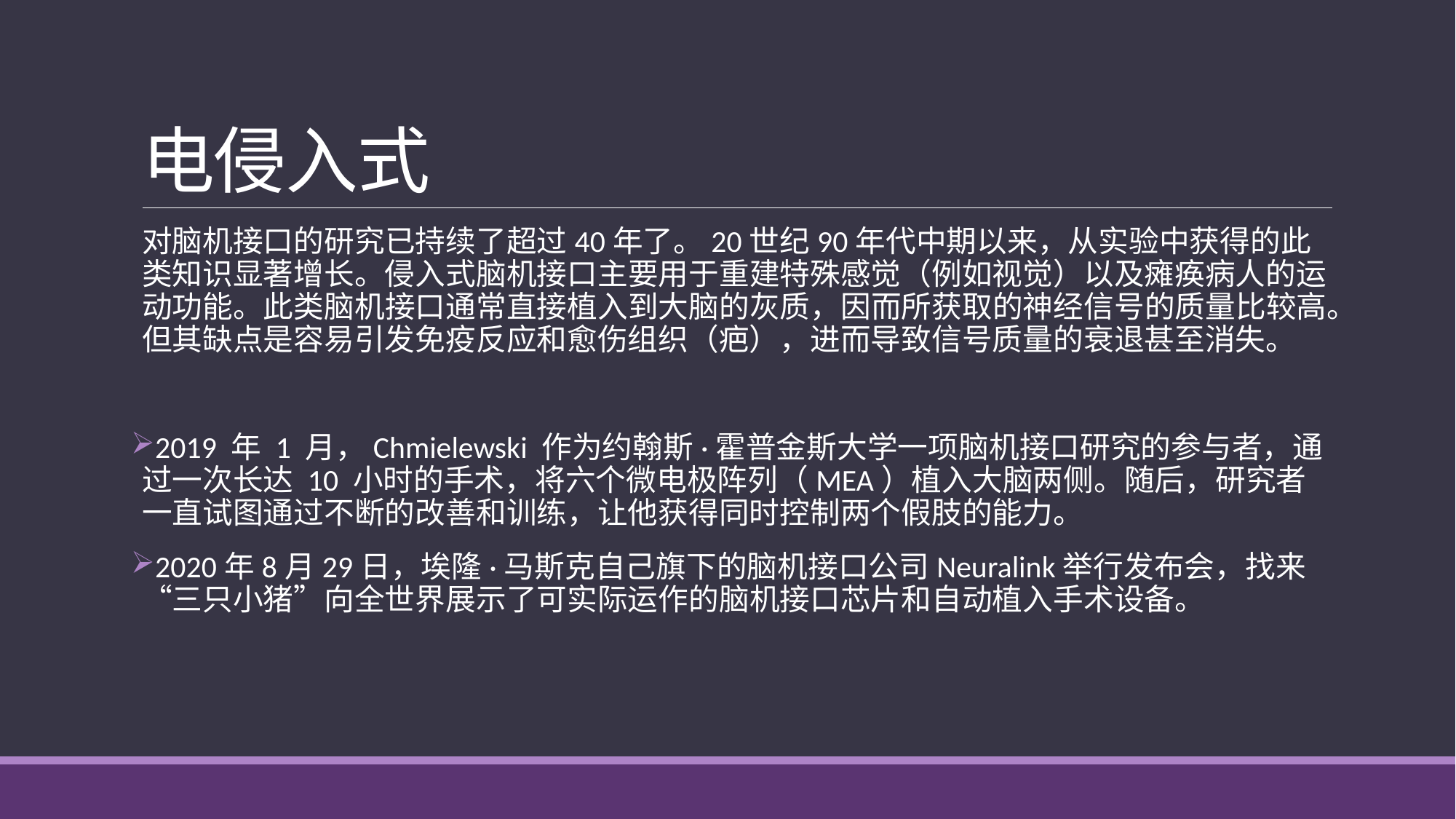

# 电侵入式
对脑机接口的研究已持续了超过40年了。20世纪90年代中期以来，从实验中获得的此类知识显著增长。侵入式脑机接口主要用于重建特殊感觉（例如视觉）以及瘫痪病人的运动功能。此类脑机接口通常直接植入到大脑的灰质，因而所获取的神经信号的质量比较高。但其缺点是容易引发免疫反应和愈伤组织（疤），进而导致信号质量的衰退甚至消失。

2019 年 1 月，Chmielewski 作为约翰斯·霍普金斯大学一项脑机接口研究的参与者，通过一次长达 10 小时的手术，将六个微电极阵列（MEA）植入大脑两侧。随后，研究者一直试图通过不断的改善和训练，让他获得同时控制两个假肢的能力。
2020年8月29日，埃隆·马斯克自己旗下的脑机接口公司Neuralink举行发布会，找来“三只小猪”向全世界展示了可实际运作的脑机接口芯片和自动植入手术设备。